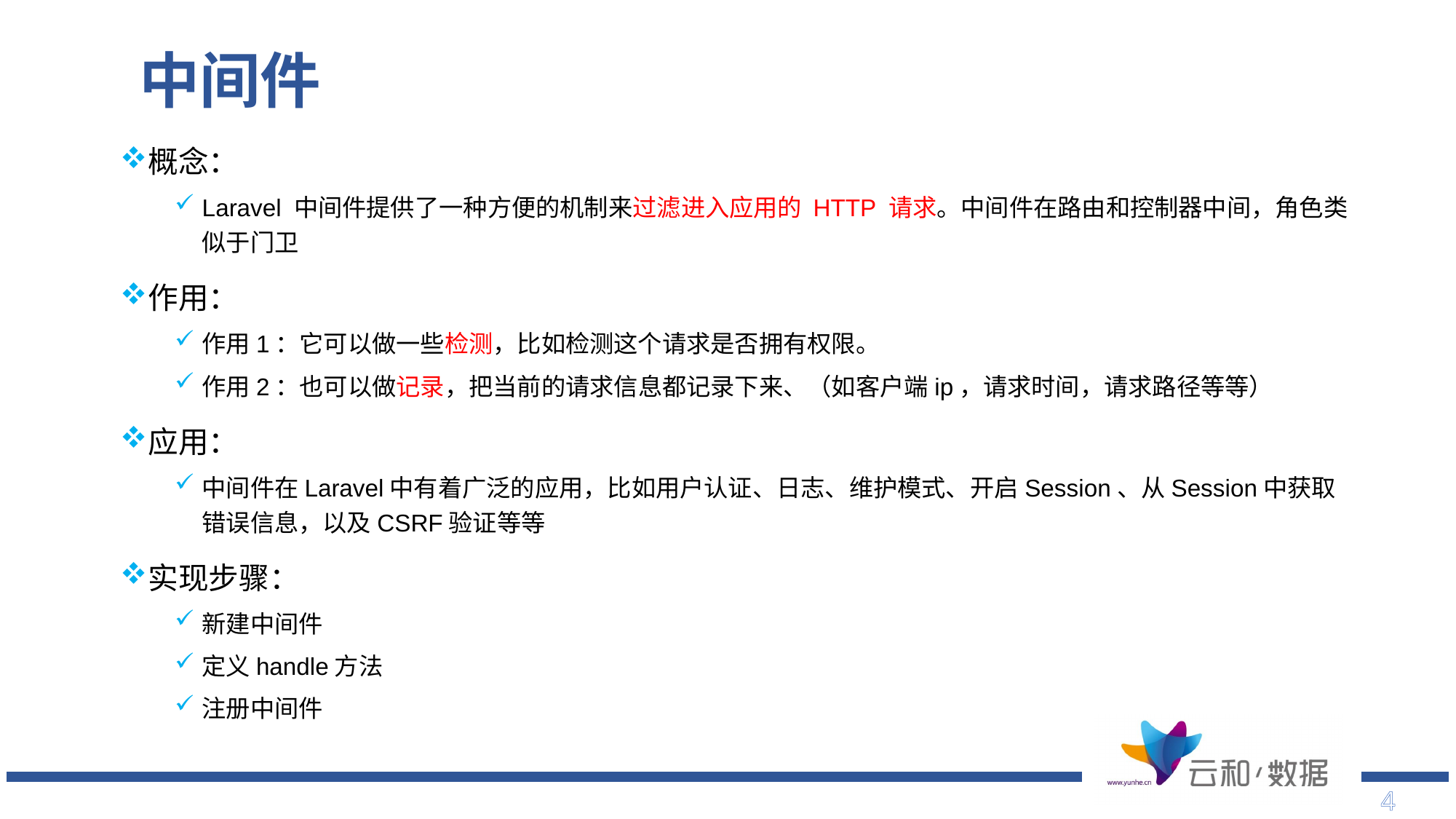

# 中间件
概念：
Laravel 中间件提供了一种方便的机制来过滤进入应用的 HTTP 请求。中间件在路由和控制器中间，角色类似于门卫
作用：
作用1：它可以做一些检测，比如检测这个请求是否拥有权限。
作用2：也可以做记录，把当前的请求信息都记录下来、（如客户端ip，请求时间，请求路径等等）
应用：
中间件在Laravel中有着广泛的应用，比如用户认证、日志、维护模式、开启Session、从Session中获取错误信息，以及CSRF验证等等
实现步骤：
新建中间件
定义handle方法
注册中间件